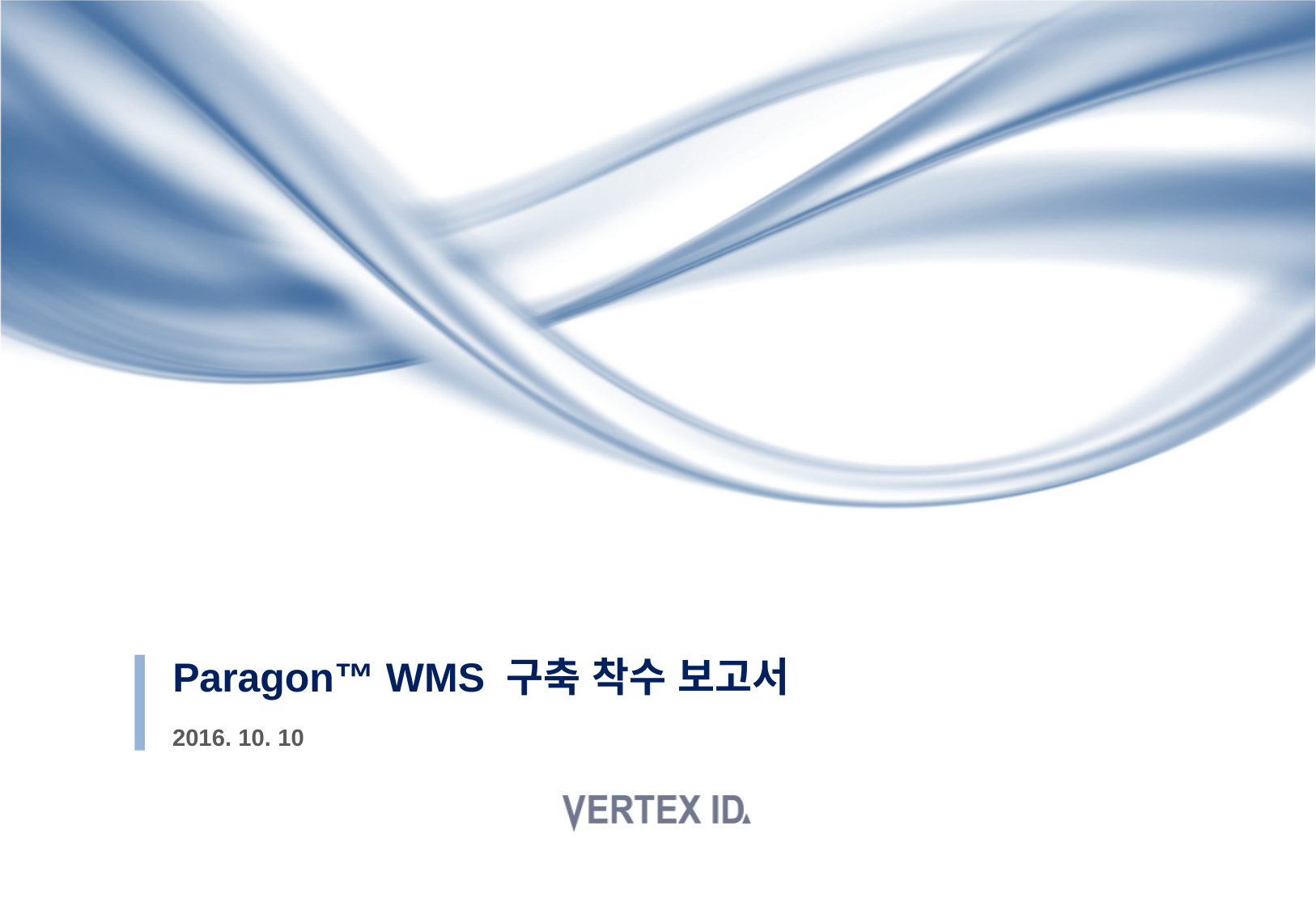

# Paragon™ WMS 구축 착수 보고서
2016. 10. 10